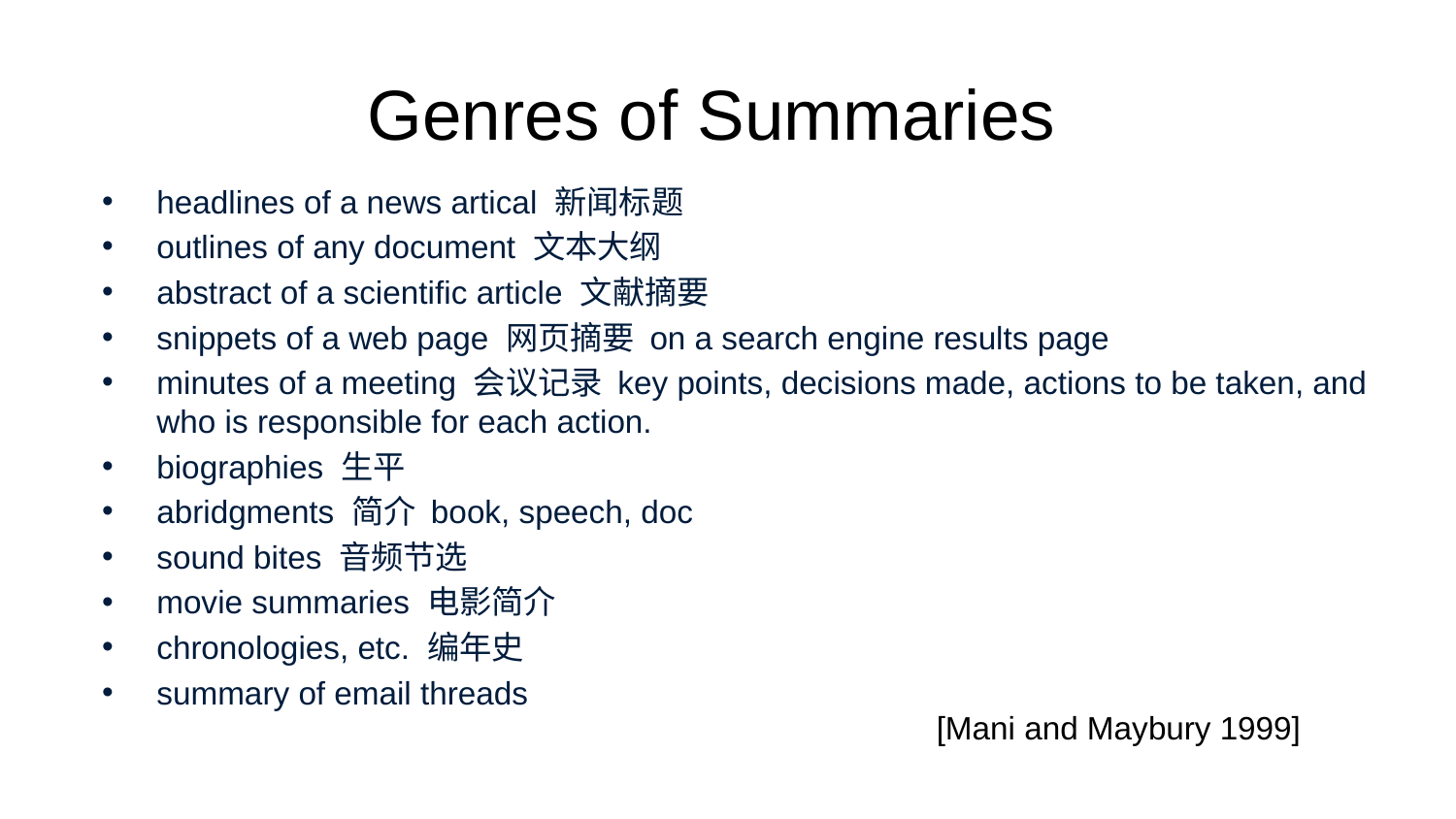

# Genres of Summaries
headlines of a news artical 新闻标题
outlines of any document 文本大纲
abstract of a scientific article 文献摘要
snippets of a web page 网页摘要 on a search engine results page
minutes of a meeting 会议记录 key points, decisions made, actions to be taken, and who is responsible for each action.
biographies 生平
abridgments 简介 book, speech, doc
sound bites 音频节选
movie summaries 电影简介
chronologies, etc. 编年史
summary of email threads
[Mani and Maybury 1999]